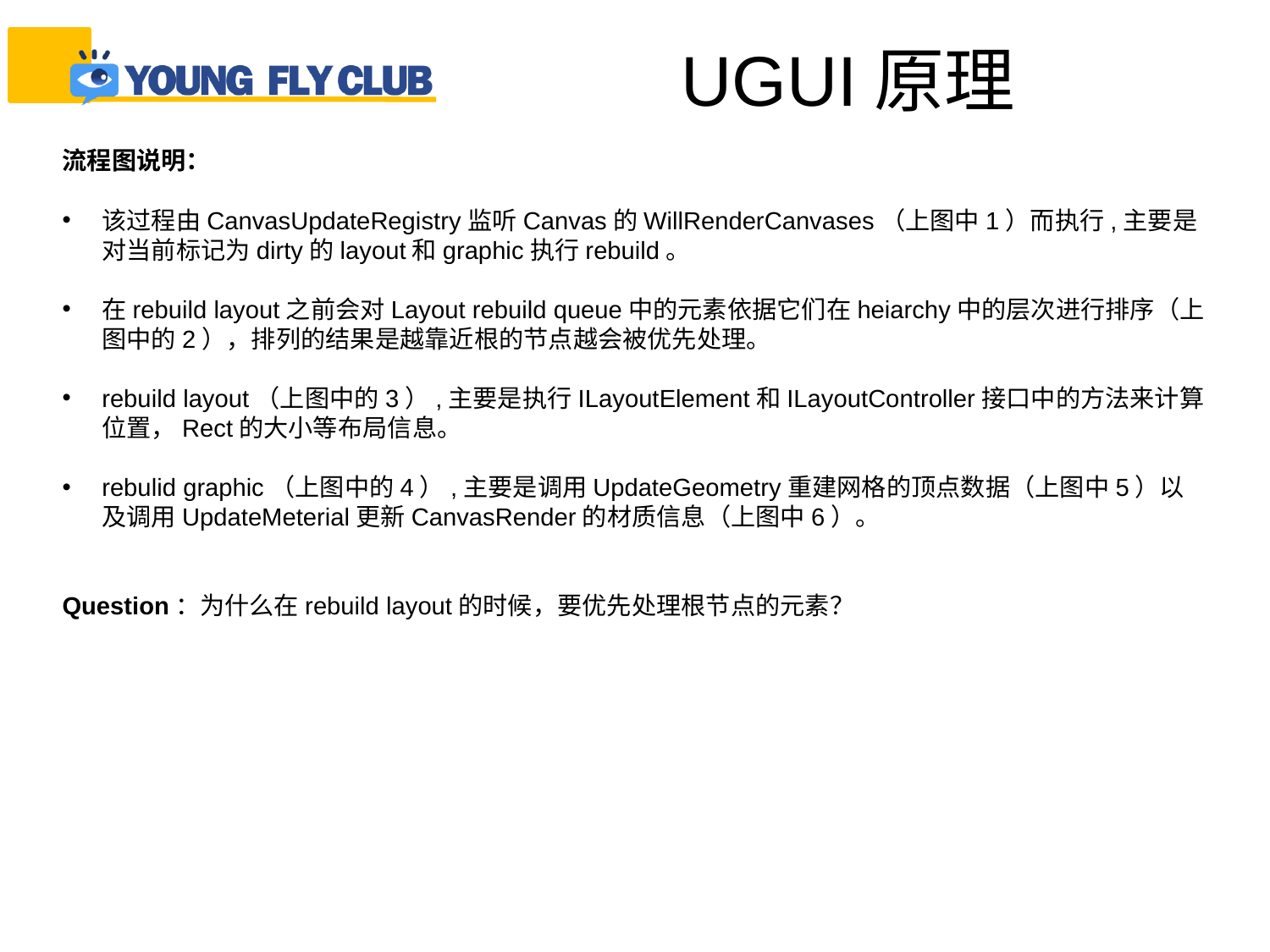

UGUI原理
流程图说明：

该过程由CanvasUpdateRegistry监听Canvas的WillRenderCanvases（上图中1）而执行,主要是对当前标记为dirty的layout和graphic执行rebuild。

在rebuild layout之前会对Layout rebuild queue中的元素依据它们在heiarchy中的层次进行排序（上图中的2），排列的结果是越靠近根的节点越会被优先处理。

rebuild layout（上图中的3）,主要是执行ILayoutElement和ILayoutController接口中的方法来计算位置，Rect的大小等布局信息。

rebulid graphic（上图中的4）,主要是调用UpdateGeometry重建网格的顶点数据（上图中5）以及调用UpdateMeterial更新CanvasRender的材质信息（上图中6）。

Question：为什么在rebuild layout的时候，要优先处理根节点的元素？